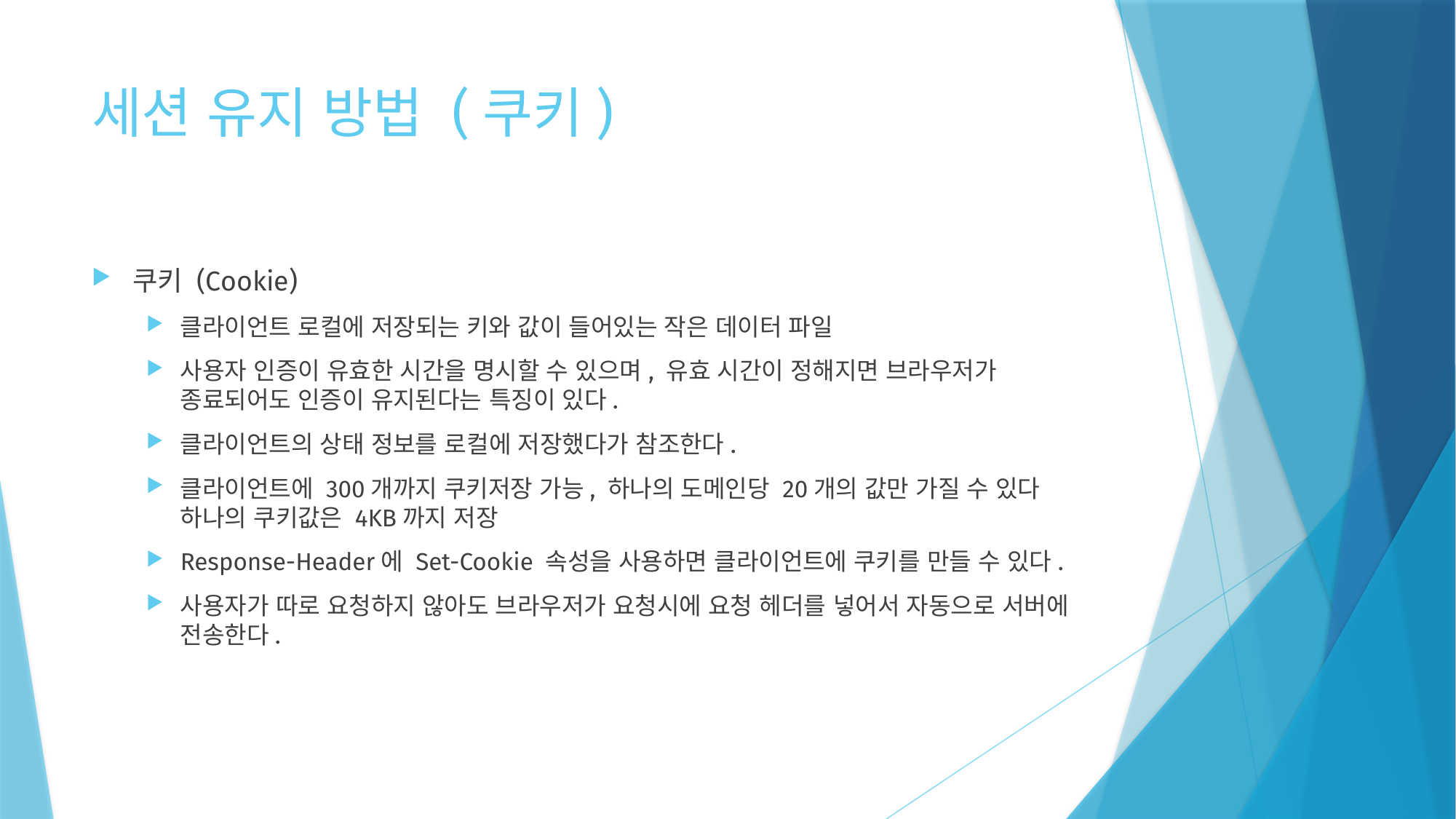

# 세션 유지 방법 (쿠키)
쿠키 (Cookie)
클라이언트 로컬에 저장되는 키와 값이 들어있는 작은 데이터 파일
사용자 인증이 유효한 시간을 명시할 수 있으며, 유효 시간이 정해지면 브라우저가 종료되어도 인증이 유지된다는 특징이 있다.
클라이언트의 상태 정보를 로컬에 저장했다가 참조한다.
클라이언트에 300개까지 쿠키저장 가능, 하나의 도메인당 20개의 값만 가질 수 있다 하나의 쿠키값은 4KB까지 저장
Response-Header에 Set-Cookie 속성을 사용하면 클라이언트에 쿠키를 만들 수 있다.
사용자가 따로 요청하지 않아도 브라우저가 요청시에 요청 헤더를 넣어서 자동으로 서버에 전송한다.